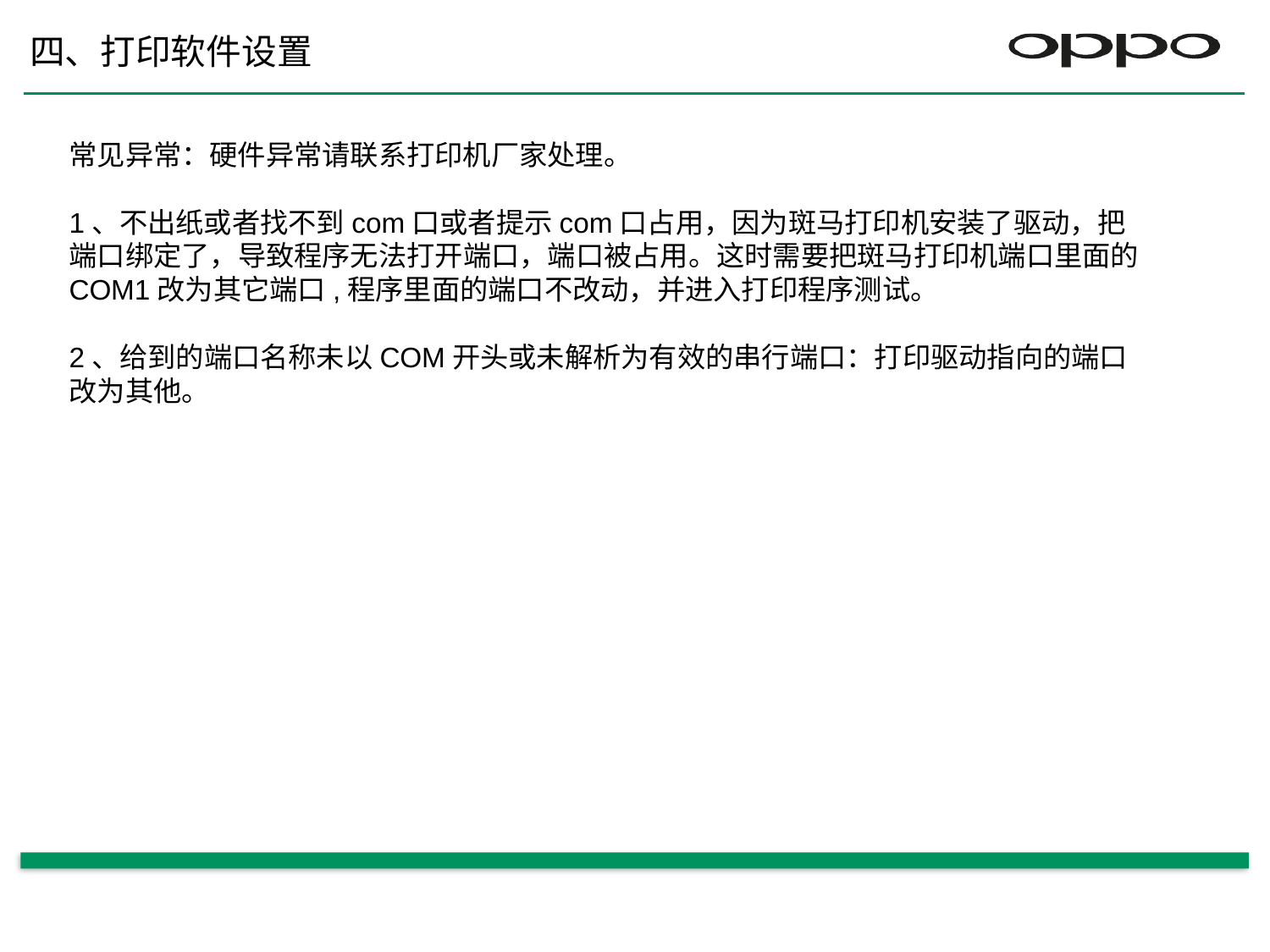

# 四、打印软件设置

常见异常：硬件异常请联系打印机厂家处理。

1、不出纸或者找不到com口或者提示com口占用，因为斑马打印机安装了驱动，把端口绑定了，导致程序无法打开端口，端口被占用。这时需要把斑马打印机端口里面的COM1改为其它端口,程序里面的端口不改动，并进入打印程序测试。

2、给到的端口名称未以COM开头或未解析为有效的串行端口：打印驱动指向的端口改为其他。